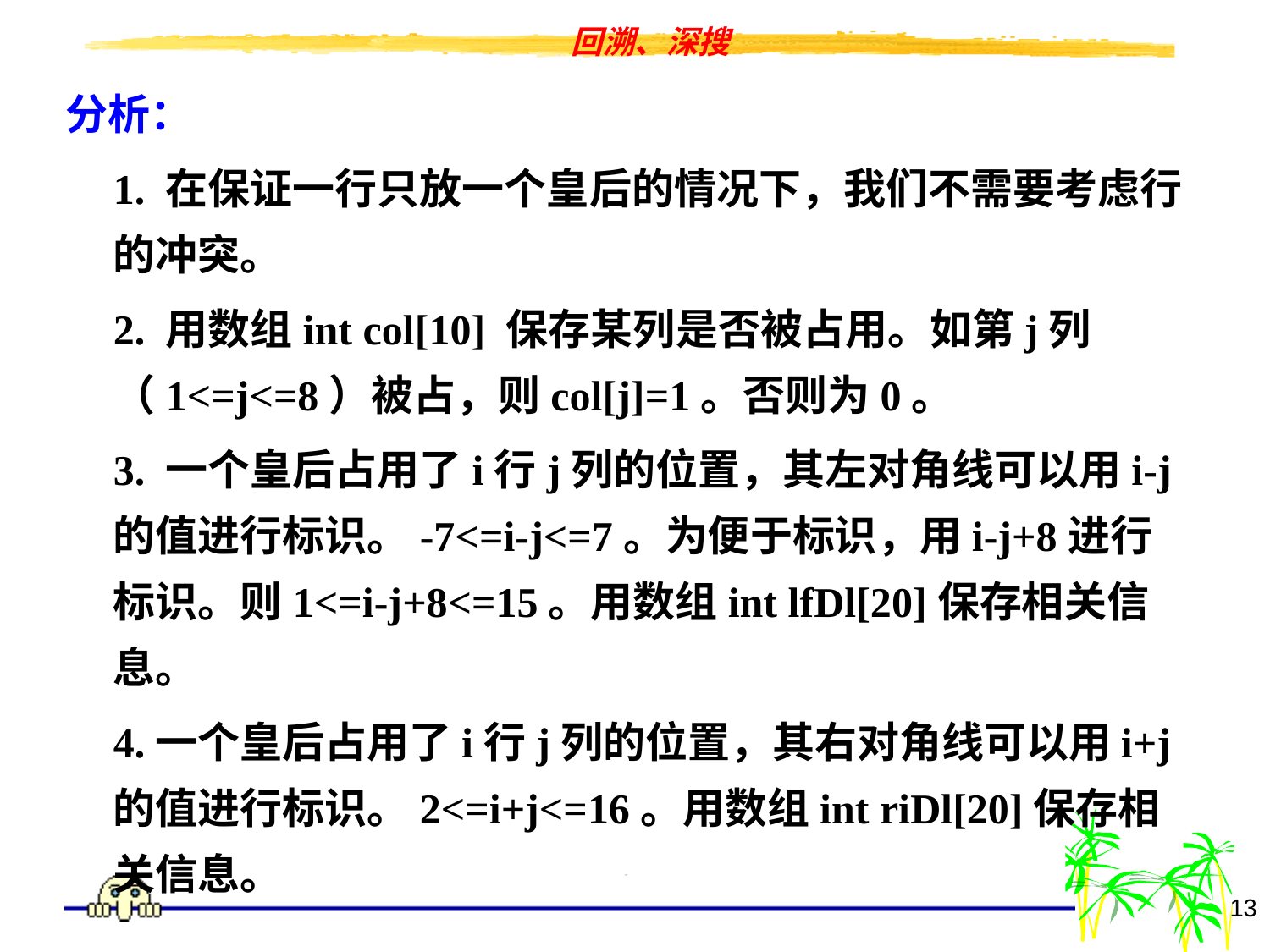

分析：
	1. 在保证一行只放一个皇后的情况下，我们不需要考虑行的冲突。
	2. 用数组int col[10] 保存某列是否被占用。如第j列（1<=j<=8）被占，则col[j]=1。否则为0。
	3. 一个皇后占用了i行j列的位置，其左对角线可以用i-j的值进行标识。-7<=i-j<=7。为便于标识，用i-j+8进行标识。则1<=i-j+8<=15。用数组int lfDl[20]保存相关信息。
	4.一个皇后占用了i行j列的位置，其右对角线可以用i+j的值进行标识。2<=i+j<=16。用数组int riDl[20]保存相关信息。

13